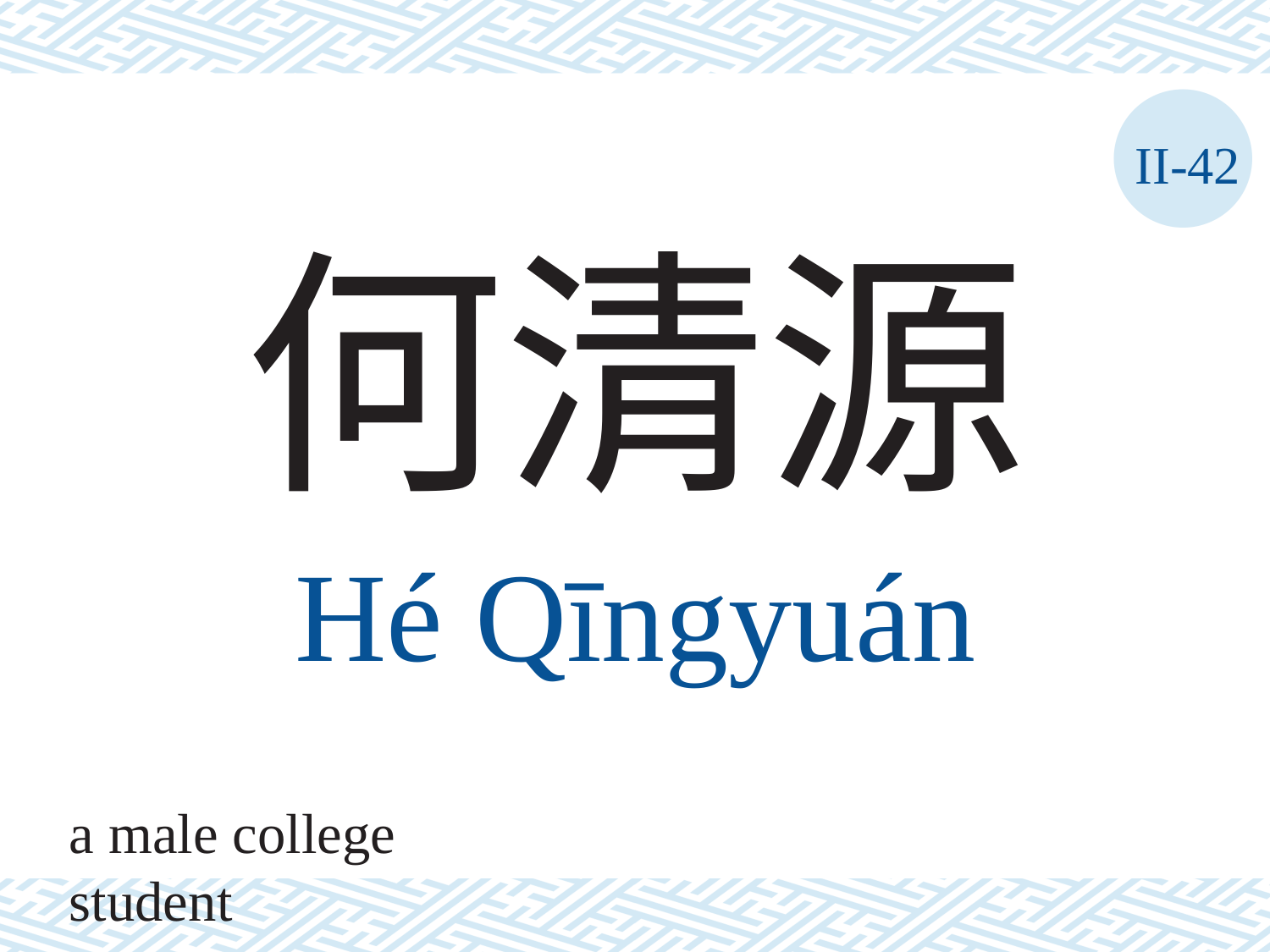

II-42
何清源
Hé	Qīngyuán
a male college student